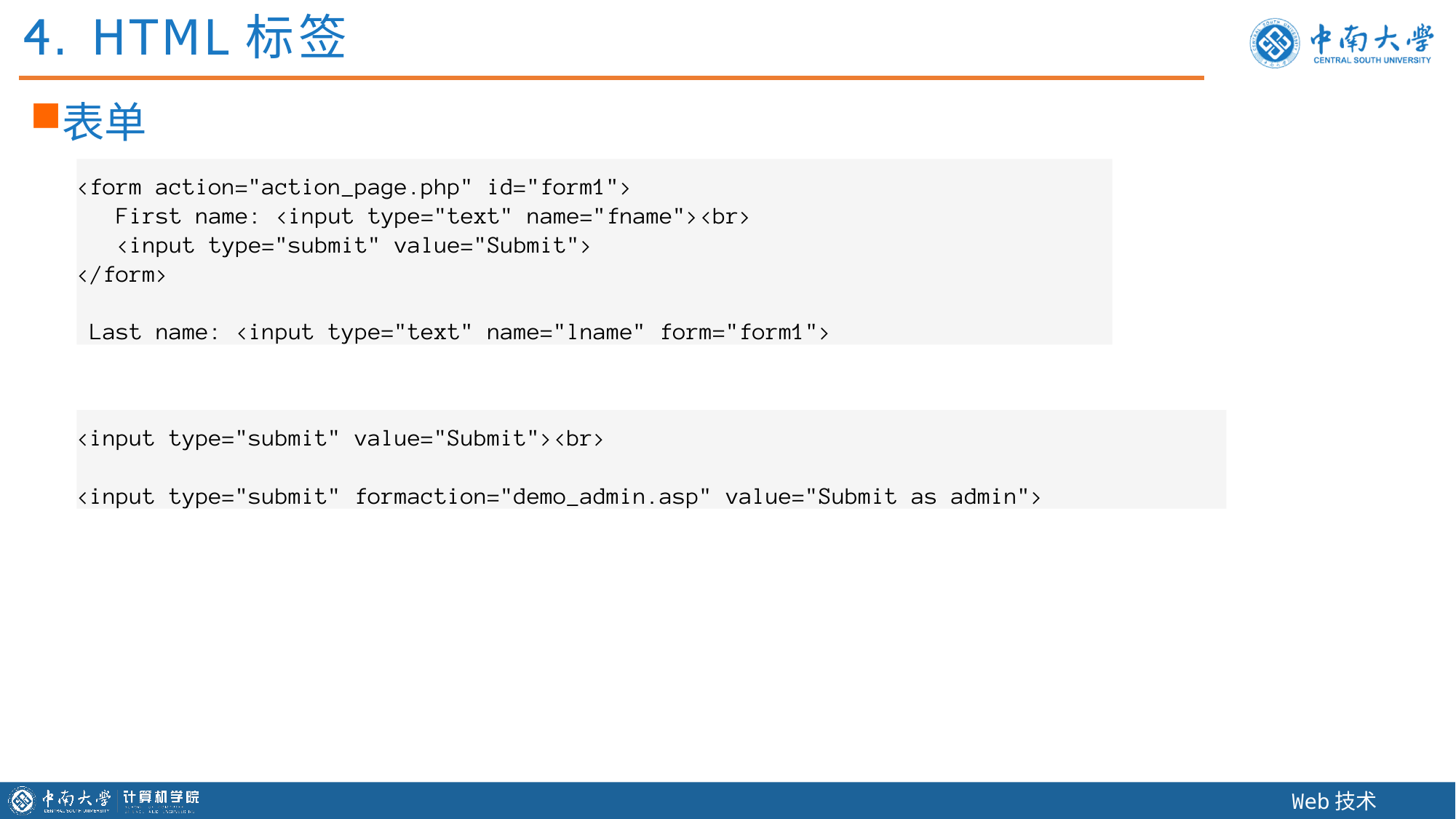

4. HTML标签
表单

<form action="action_page.php" id="form1">
   First name: <input type="text" name="fname"><br>
   <input type="submit" value="Submit">
</form>

 Last name: <input type="text" name="lname" form="form1">
<input type="submit" value="Submit"><br>

<input type="submit" formaction="demo_admin.asp" value="Submit as admin">